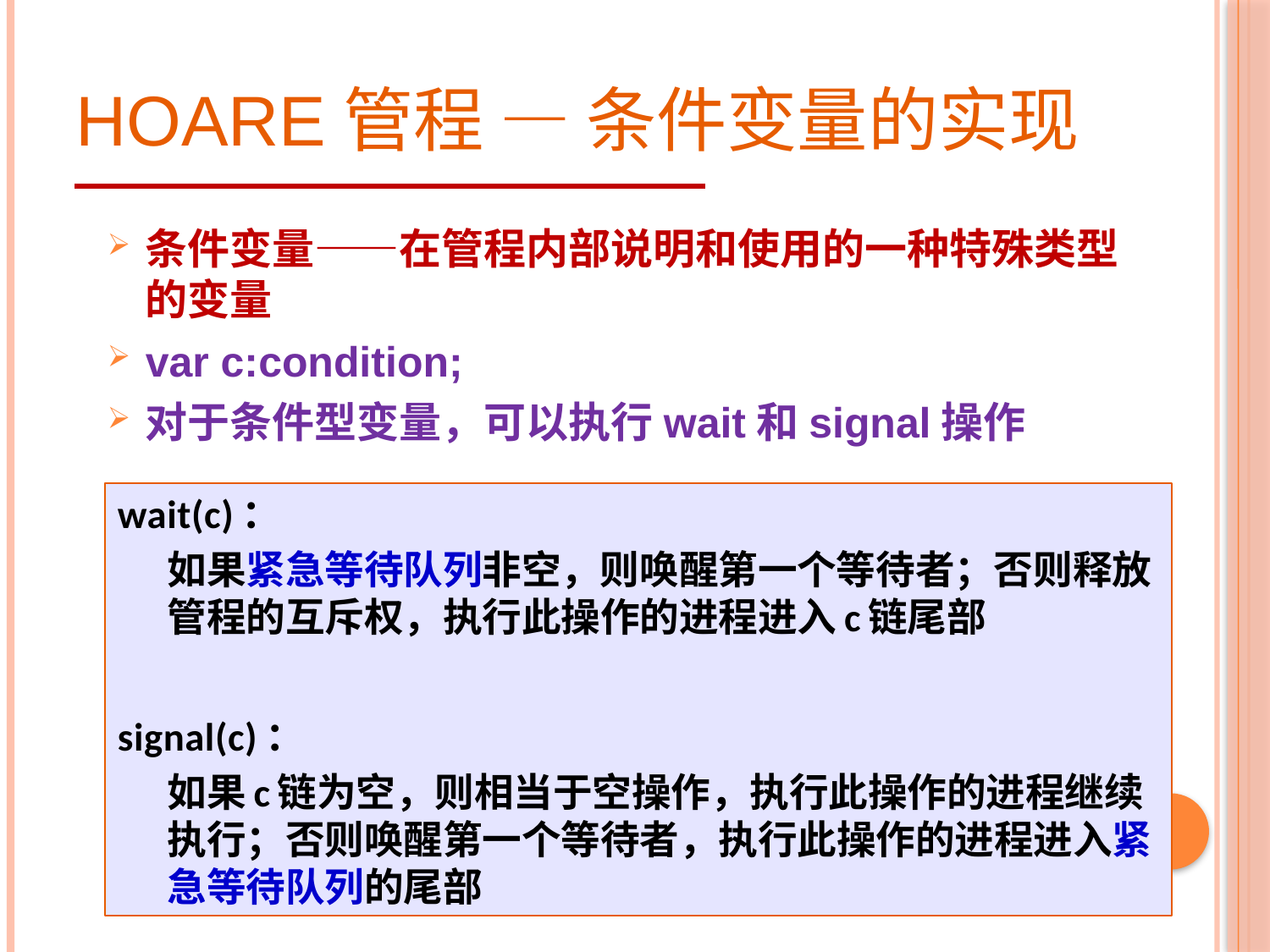

# Hoare管程 — 条件变量的实现
条件变量——在管程内部说明和使用的一种特殊类型的变量
var c:condition;
对于条件型变量，可以执行wait和signal操作
wait(c)：
如果紧急等待队列非空，则唤醒第一个等待者；否则释放管程的互斥权，执行此操作的进程进入c链尾部

signal(c)：
如果c链为空，则相当于空操作，执行此操作的进程继续执行；否则唤醒第一个等待者，执行此操作的进程进入紧急等待队列的尾部